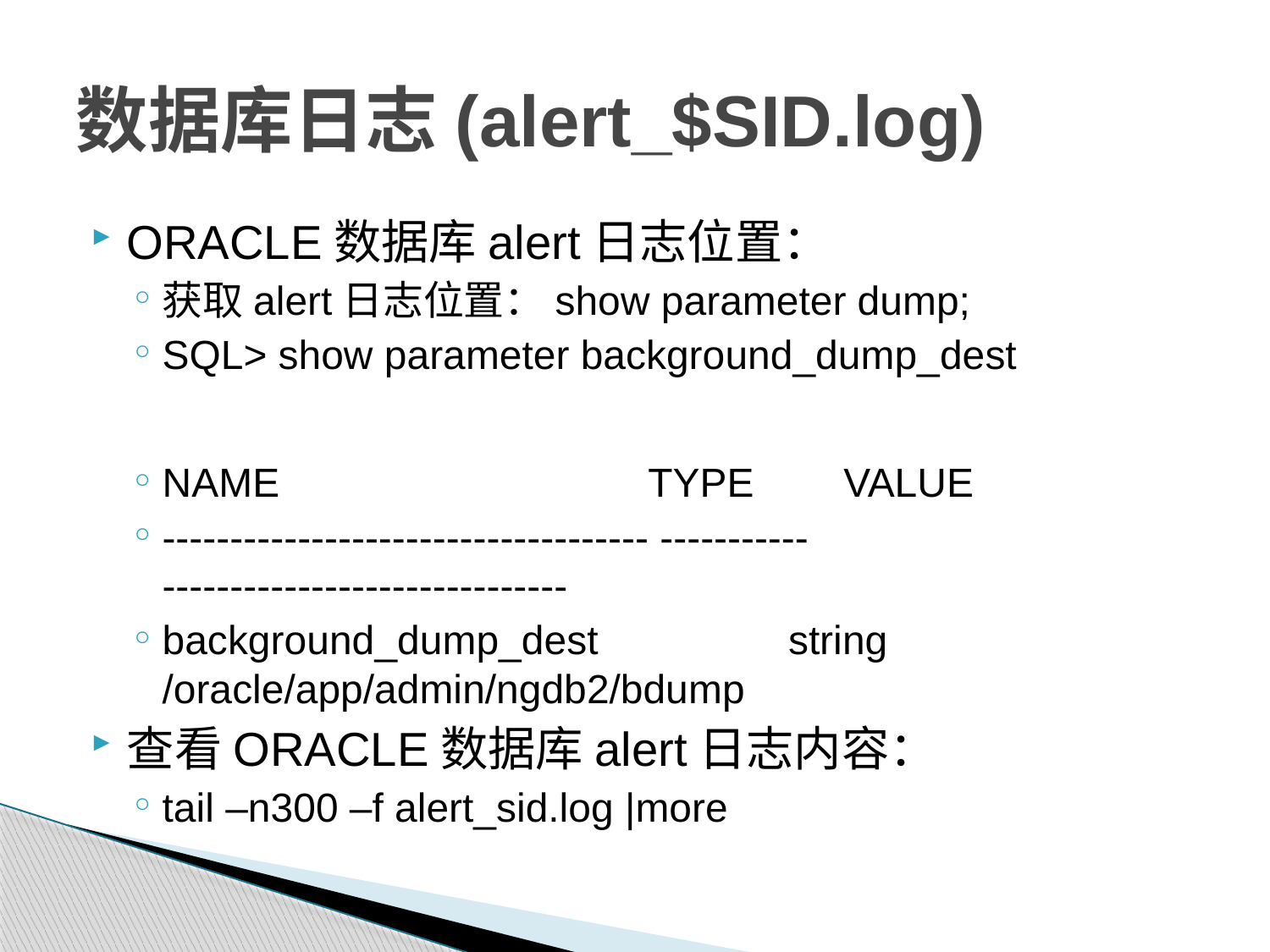

# 数据库日志(alert_$SID.log)
ORACLE数据库alert日志位置：
获取alert日志位置：show parameter dump;
SQL> show parameter background_dump_dest

NAME                                 TYPE        VALUE
------------------------------------ ----------- ------------------------------
background_dump_dest                 string      /oracle/app/admin/ngdb2/bdump
查看ORACLE数据库alert日志内容：
tail –n300 –f alert_sid.log |more